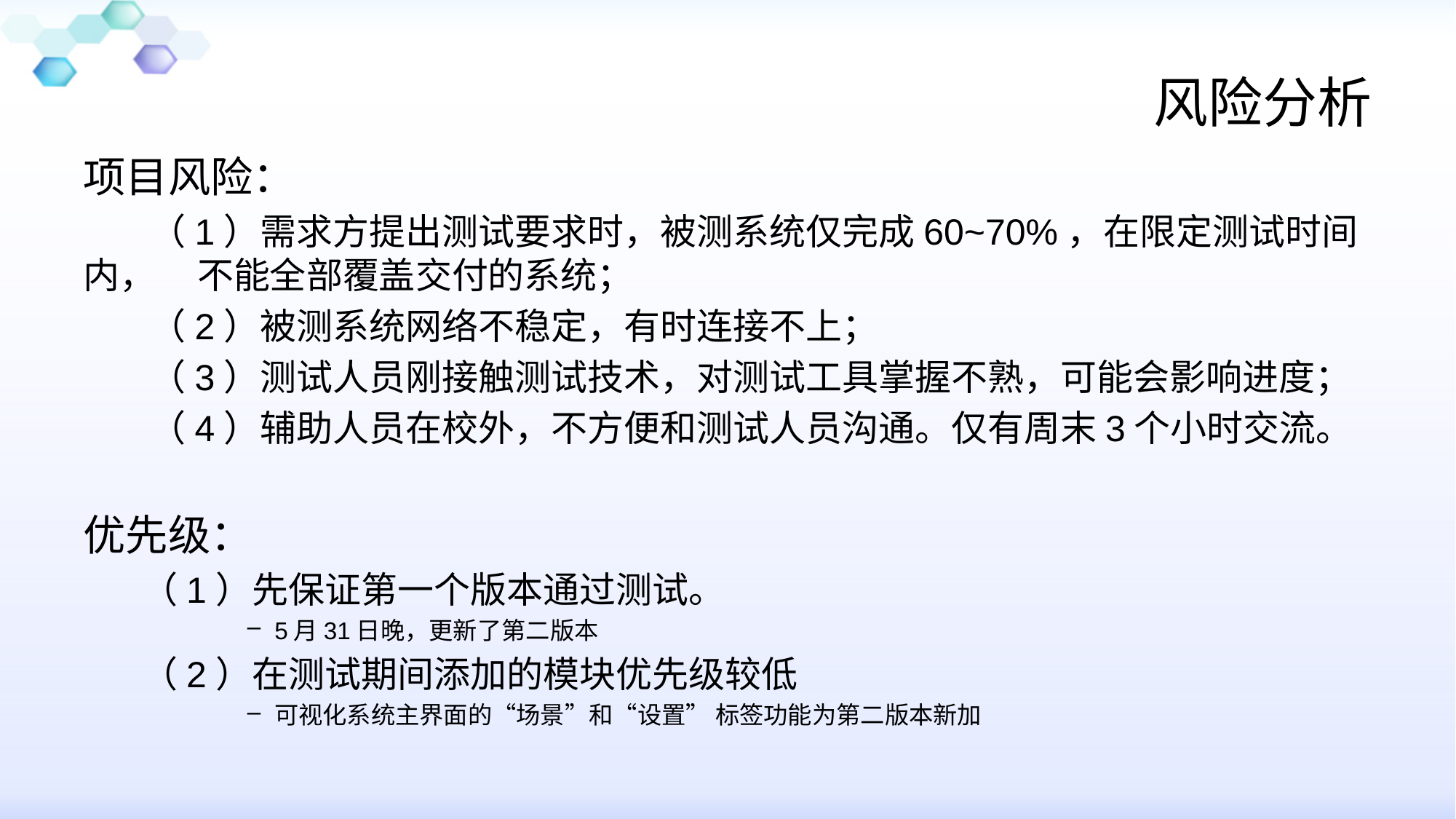

# 风险分析
项目风险：
       （1）需求方提出测试要求时，被测系统仅完成60~70%，在限定测试时间内，     不能全部覆盖交付的系统；
       （2）被测系统网络不稳定，有时连接不上；
       （3）测试人员刚接触测试技术，对测试工具掌握不熟，可能会影响进度；
       （4）辅助人员在校外，不方便和测试人员沟通。仅有周末3个小时交流。

优先级：
      （1）先保证第一个版本通过测试。
5月31日晚，更新了第二版本
      （2）在测试期间添加的模块优先级较低
可视化系统主界面的“场景”和“设置” 标签功能为第二版本新加